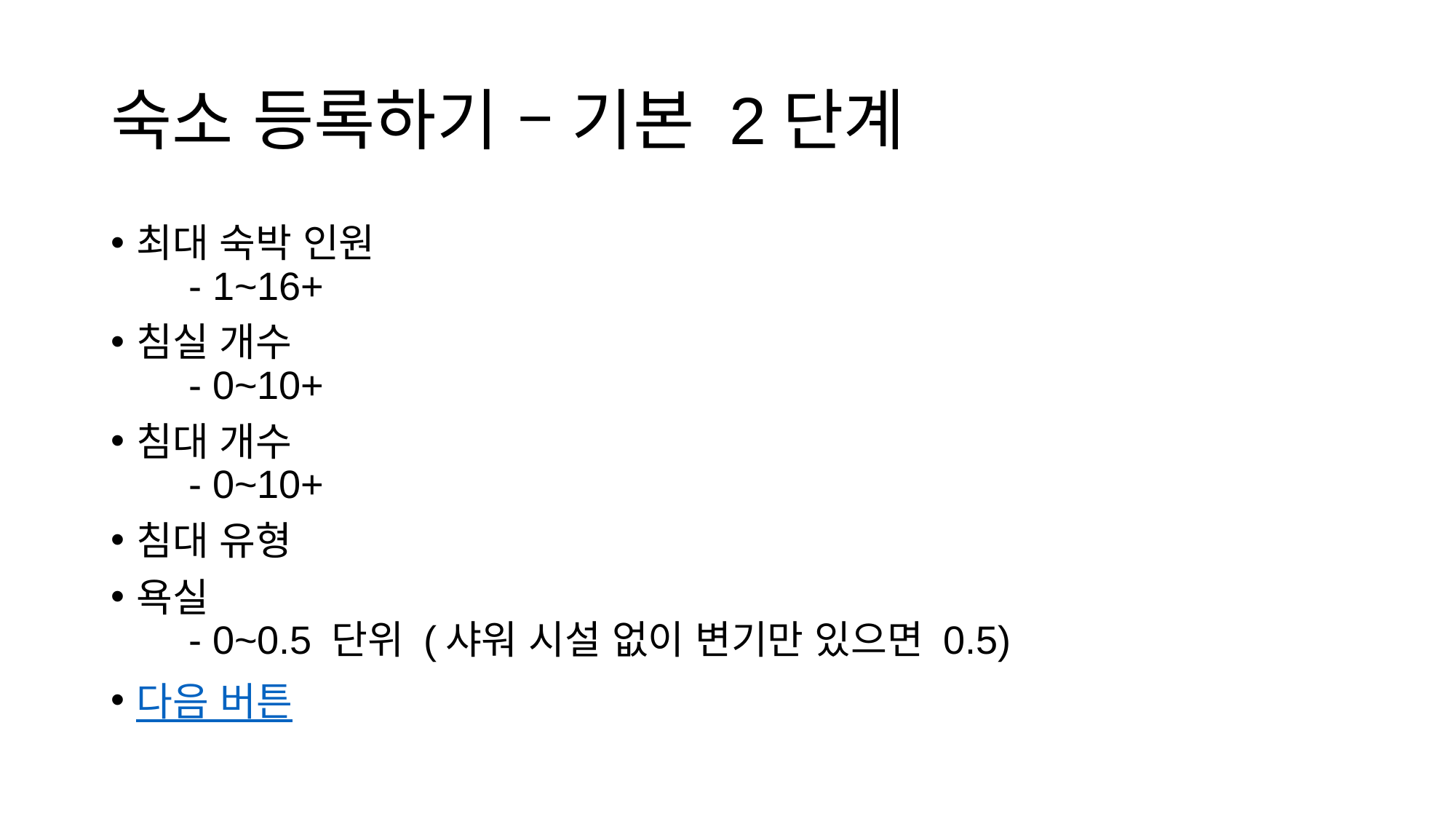

# 숙소 등록하기 – 기본 2단계
최대 숙박 인원
    - 1~16+
침실 개수
    - 0~10+
침대 개수
    - 0~10+
침대 유형
욕실
    - 0~0.5 단위 (샤워 시설 없이 변기만 있으면 0.5)
다음 버튼